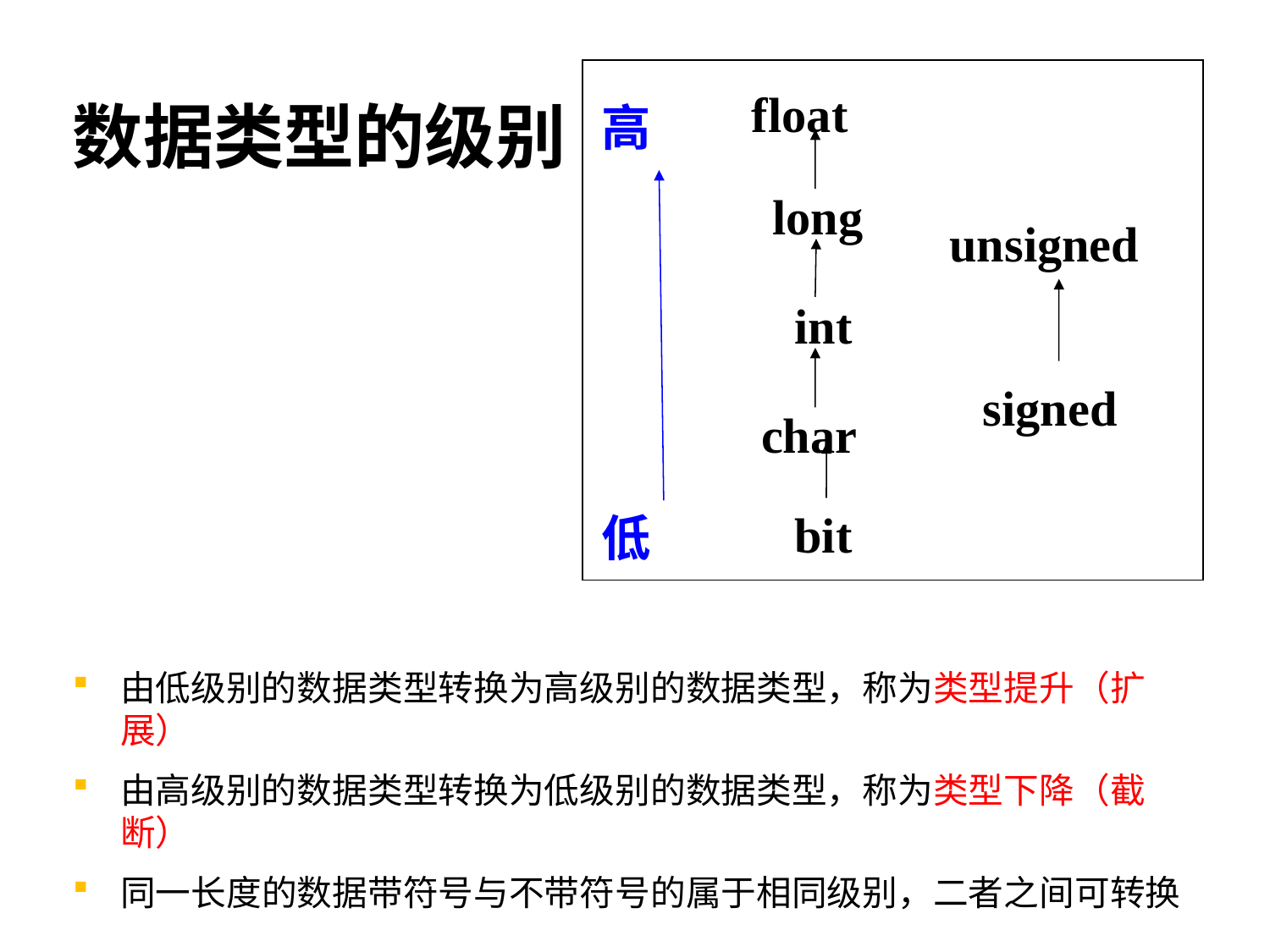

# 数据类型的级别

float
高

long

int

char
bit
低
unsigned

signed

由低级别的数据类型转换为高级别的数据类型，称为类型提升（扩展）
由高级别的数据类型转换为低级别的数据类型，称为类型下降（截断）
同一长度的数据带符号与不带符号的属于相同级别，二者之间可转换